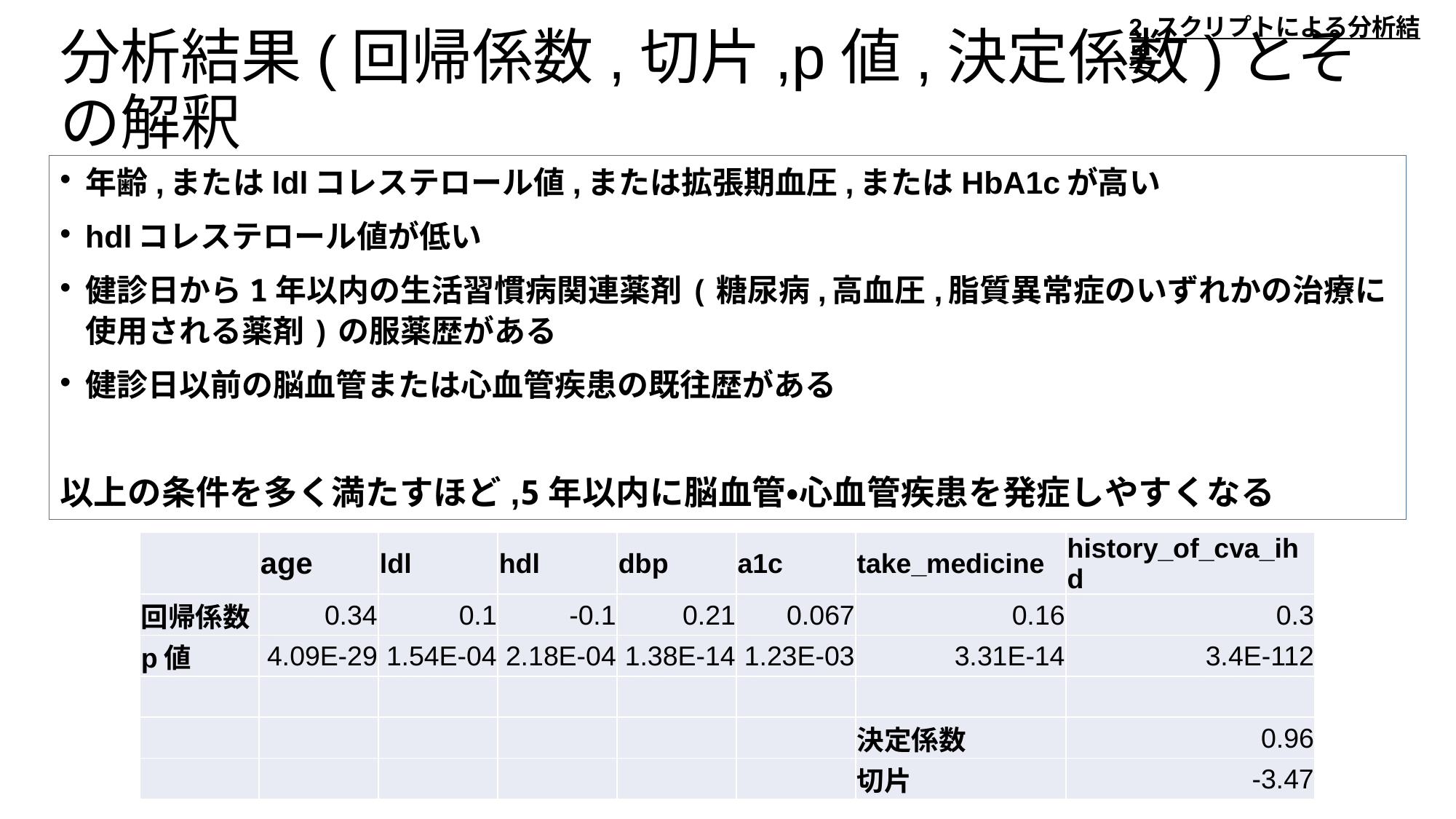

2.スクリプトによる分析結果
# 分析結果(回帰係数,切片,p値,決定係数)とその解釈
年齢,またはldlコレステロール値,または拡張期血圧,またはHbA1cが高い
hdlコレステロール値が低い
健診日から1年以内の生活習慣病関連薬剤(糖尿病,高血圧,脂質異常症のいずれかの治療に使用される薬剤)の服薬歴がある
健診日以前の脳血管または心血管疾患の既往歴がある

以上の条件を多く満たすほど,5年以内に脳血管・心血管疾患を発症しやすくなる
|  | age | ldl | hdl | dbp | a1c | take\_medicine | history\_of\_cva\_ihd |
| --- | --- | --- | --- | --- | --- | --- | --- |
| 回帰係数 | 0.34 | 0.1 | -0.1 | 0.21 | 0.067 | 0.16 | 0.3 |
| p値 | 4.09E-29 | 1.54E-04 | 2.18E-04 | 1.38E-14 | 1.23E-03 | 3.31E-14 | 3.4E-112 |
|  |  |  |  |  |  |  |  |
|  |  |  |  |  |  | 決定係数 | 0.96 |
|  |  |  |  |  |  | 切片 | -3.47 |